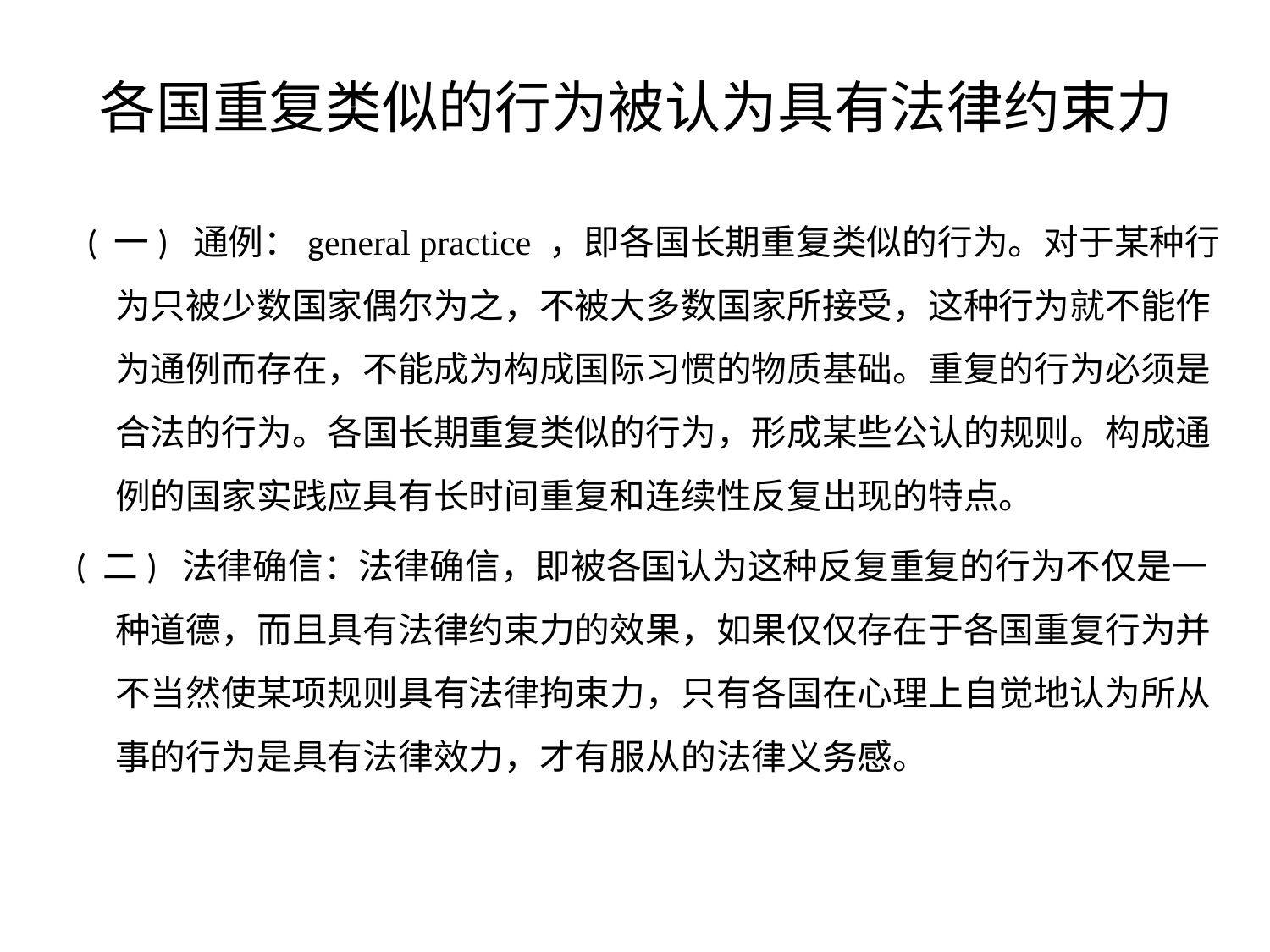

# 各国重复类似的行为被认为具有法律约束力
   ( 一)  通例：general practice ，即各国长期重复类似的行为。对于某种行为只被少数国家偶尔为之，不被大多数国家所接受，这种行为就不能作为通例而存在，不能成为构成国际习惯的物质基础。重复的行为必须是合法的行为。各国长期重复类似的行为，形成某些公认的规则。构成通例的国家实践应具有长时间重复和连续性反复出现的特点。
 ( 二)  法律确信：法律确信，即被各国认为这种反复重复的行为不仅是一种道德，而且具有法律约束力的效果，如果仅仅存在于各国重复行为并不当然使某项规则具有法律拘束力，只有各国在心理上自觉地认为所从事的行为是具有法律效力，才有服从的法律义务感。